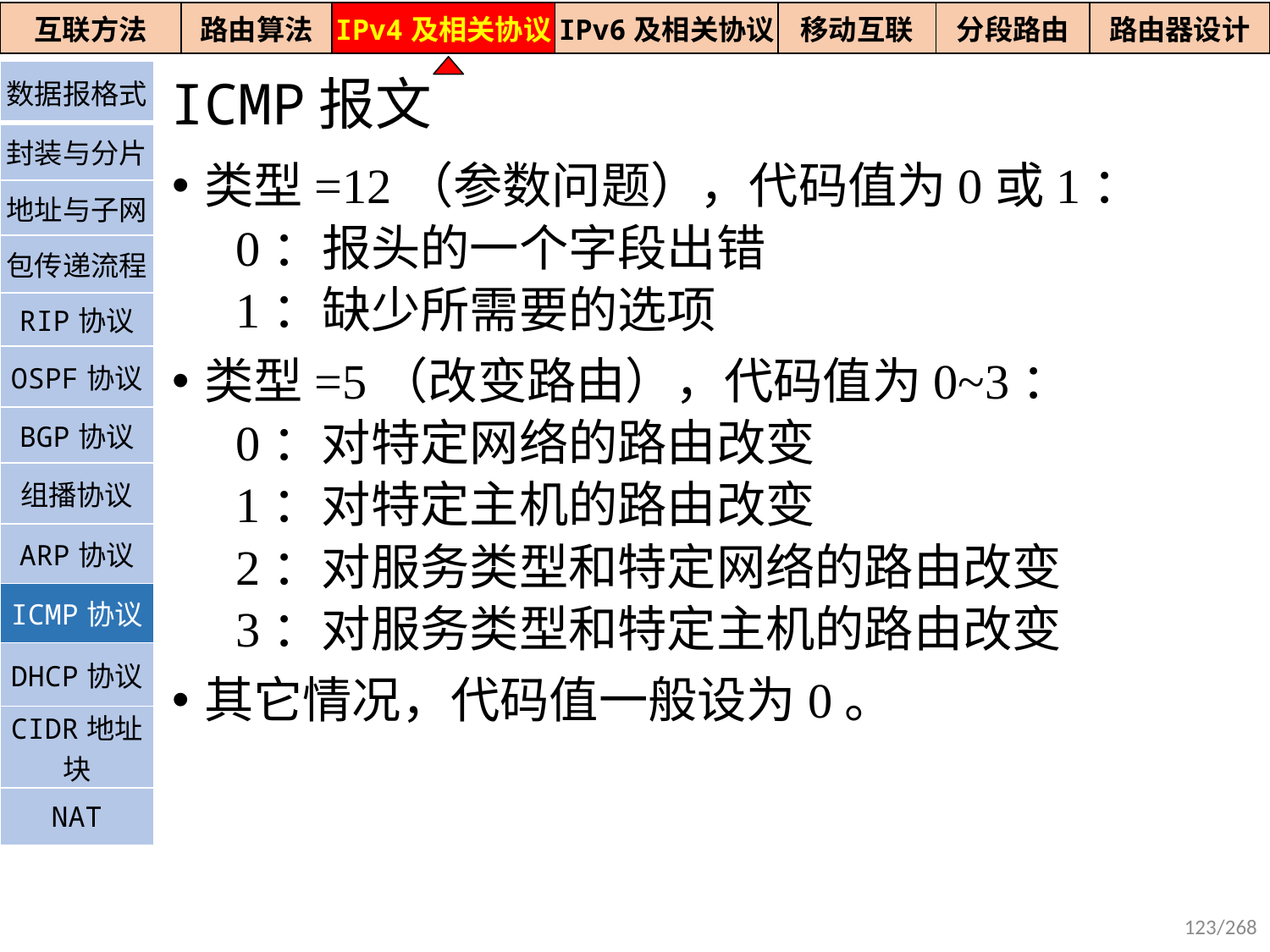

| 互联方法 | 路由算法 | IPv4及相关协议 | IPv6及相关协议 | 移动互联 | 分段路由 | 路由器设计 |
| --- | --- | --- | --- | --- | --- | --- |

| 数据报格式 |
| --- |
| 封装与分片 |
| 地址与子网 |
| 包传递流程 |
| RIP协议 |
| OSPF协议 |
| BGP协议 |
| 组播协议 |
| ARP协议 |
| ICMP协议 |
| DHCP协议 |
| CIDR地址块 |
| NAT |
ICMP报文
类型=12（参数问题），代码值为0或1：
0：报头的一个字段出错
1：缺少所需要的选项
类型=5（改变路由），代码值为0~3：
0：对特定网络的路由改变
1：对特定主机的路由改变
2：对服务类型和特定网络的路由改变
3：对服务类型和特定主机的路由改变
其它情况，代码值一般设为0。

123/268